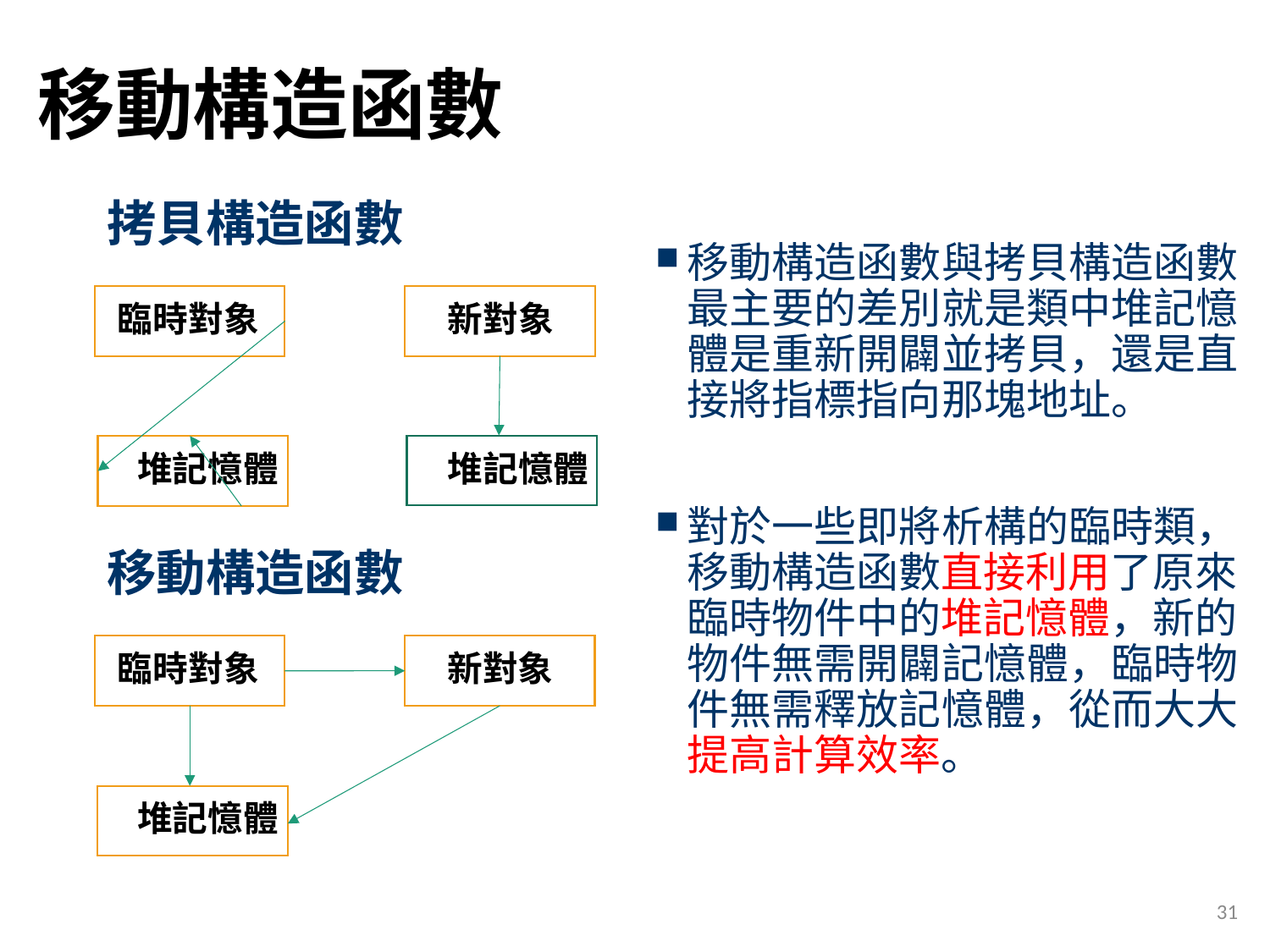

# 移動構造函數
拷貝構造函數
移動構造函數與拷貝構造函數最主要的差別就是類中堆記憶體是重新開闢並拷貝，還是直接將指標指向那塊地址。

對於一些即將析構的臨時類，移動構造函數直接利用了原來臨時物件中的堆記憶體，新的物件無需開闢記憶體，臨時物件無需釋放記憶體，從而大大提高計算效率。

臨時對象

新對象

堆記憶體

堆記憶體
移動構造函數

臨時對象

新對象

堆記憶體
31